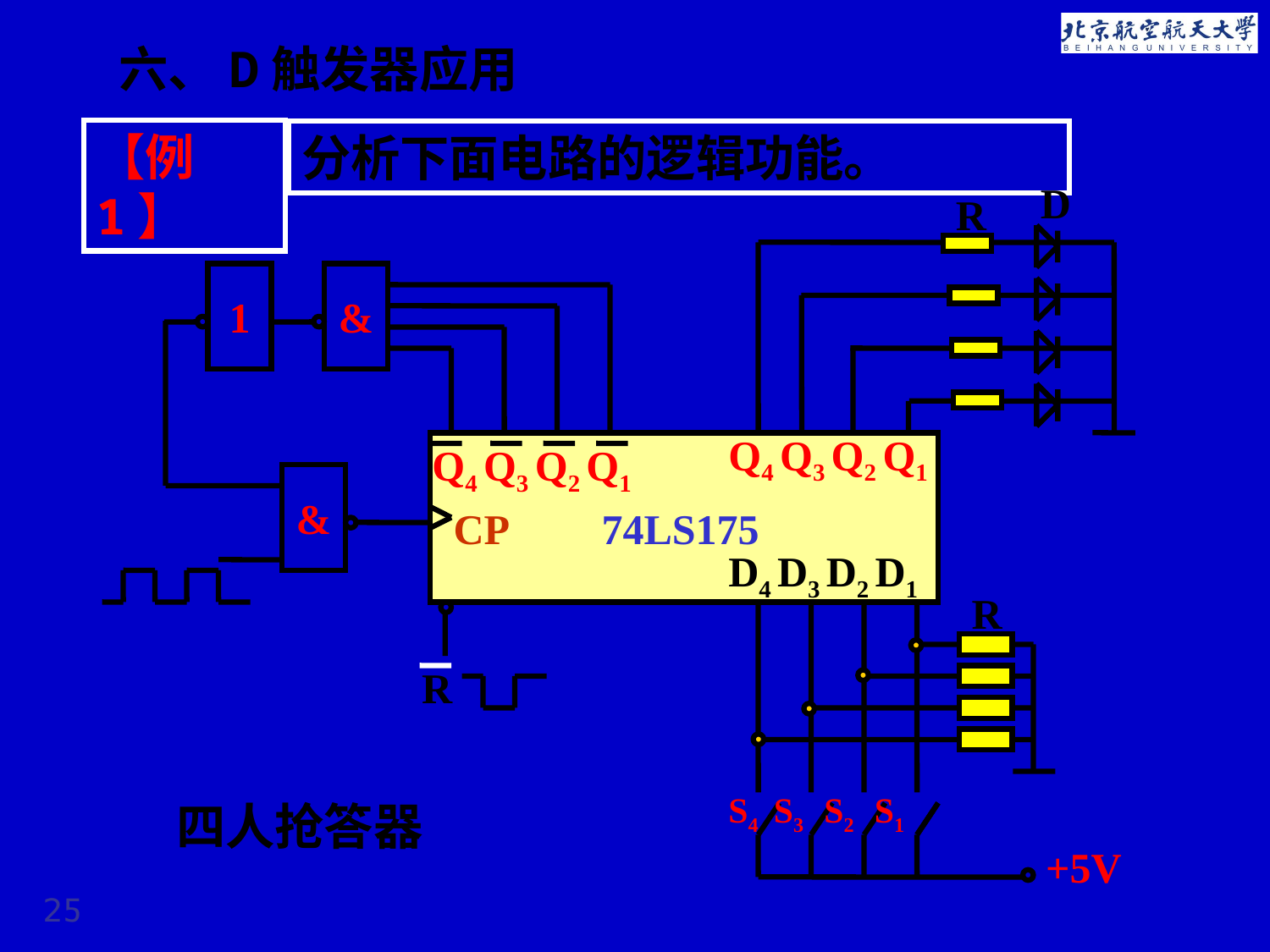

六、D触发器应用
【例1】
分析下面电路的逻辑功能。
D
R

1
&

Q4 Q3 Q2 Q1
Q4 Q3 Q2 Q1

&

CP
74LS175

D4 D3 D2 D1

R

R

S4   S3    S2    S1

+5V

四人抢答器
25